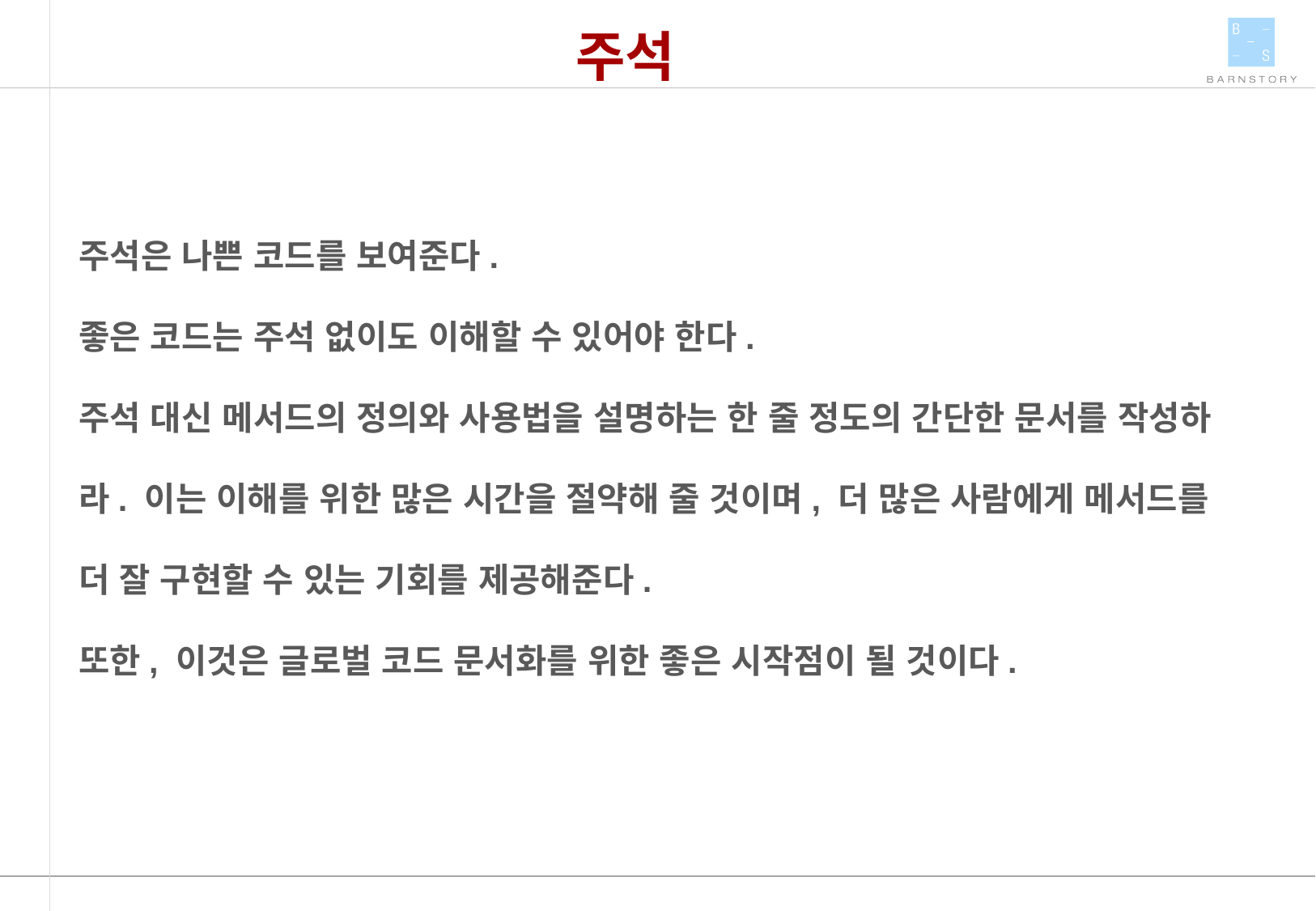

주석
주석은 나쁜 코드를 보여준다.
좋은 코드는 주석 없이도 이해할 수 있어야 한다.
주석 대신 메서드의 정의와 사용법을 설명하는 한 줄 정도의 간단한 문서를 작성하라. 이는 이해를 위한 많은 시간을 절약해 줄 것이며, 더 많은 사람에게 메서드를 더 잘 구현할 수 있는 기회를 제공해준다.
또한, 이것은 글로벌 코드 문서화를 위한 좋은 시작점이 될 것이다.